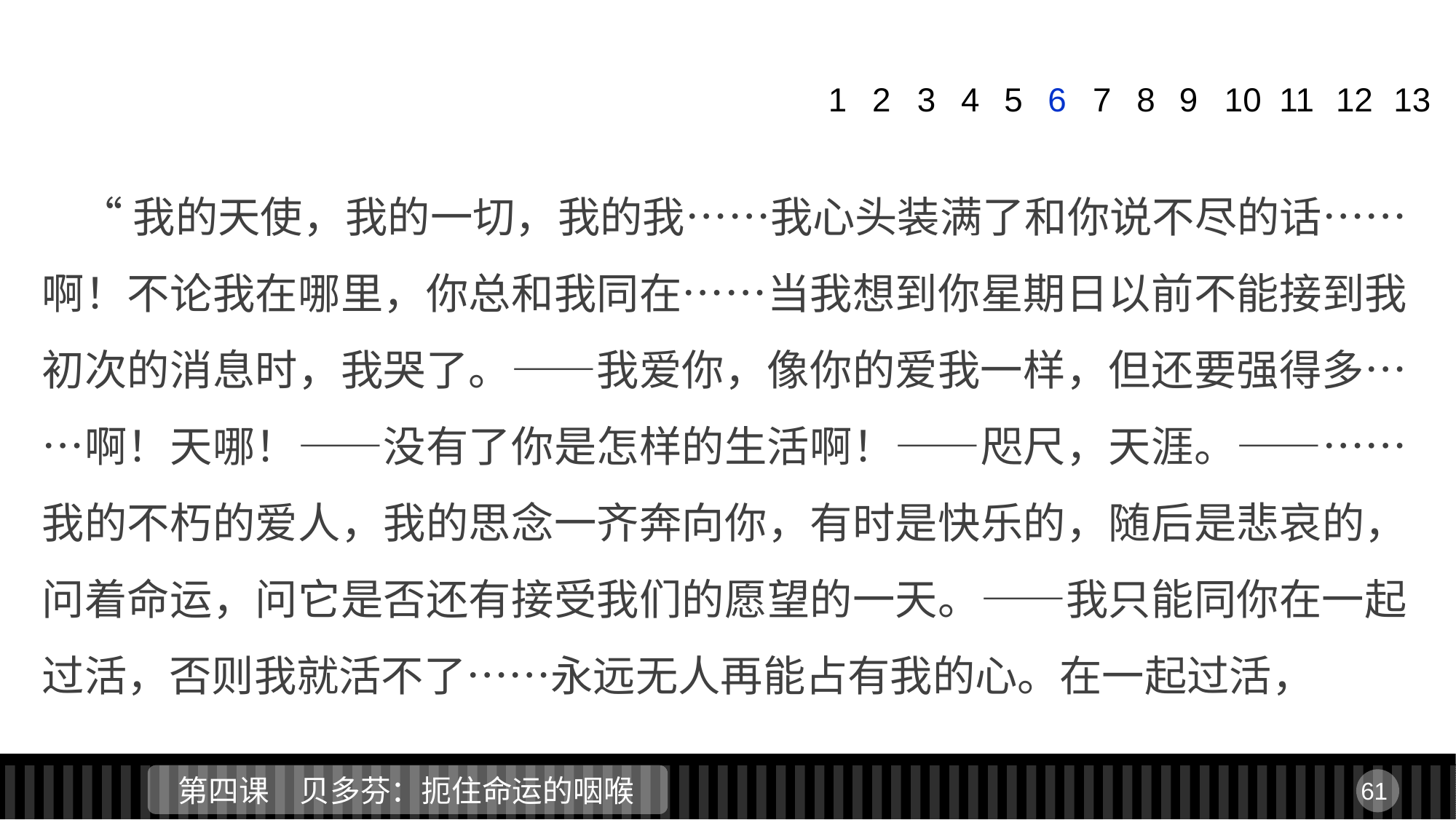

1
2
3
4
5
6
7
8
9
11
12
13
10
    “我的天使，我的一切，我的我……我心头装满了和你说不尽的话……啊！不论我在哪里，你总和我同在……当我想到你星期日以前不能接到我初次的消息时，我哭了。——我爱你，像你的爱我一样，但还要强得多……啊！天哪！——没有了你是怎样的生活啊！——咫尺，天涯。——……我的不朽的爱人，我的思念一齐奔向你，有时是快乐的，随后是悲哀的，问着命运，问它是否还有接受我们的愿望的一天。——我只能同你在一起过活，否则我就活不了……永远无人再能占有我的心。在一起过活，